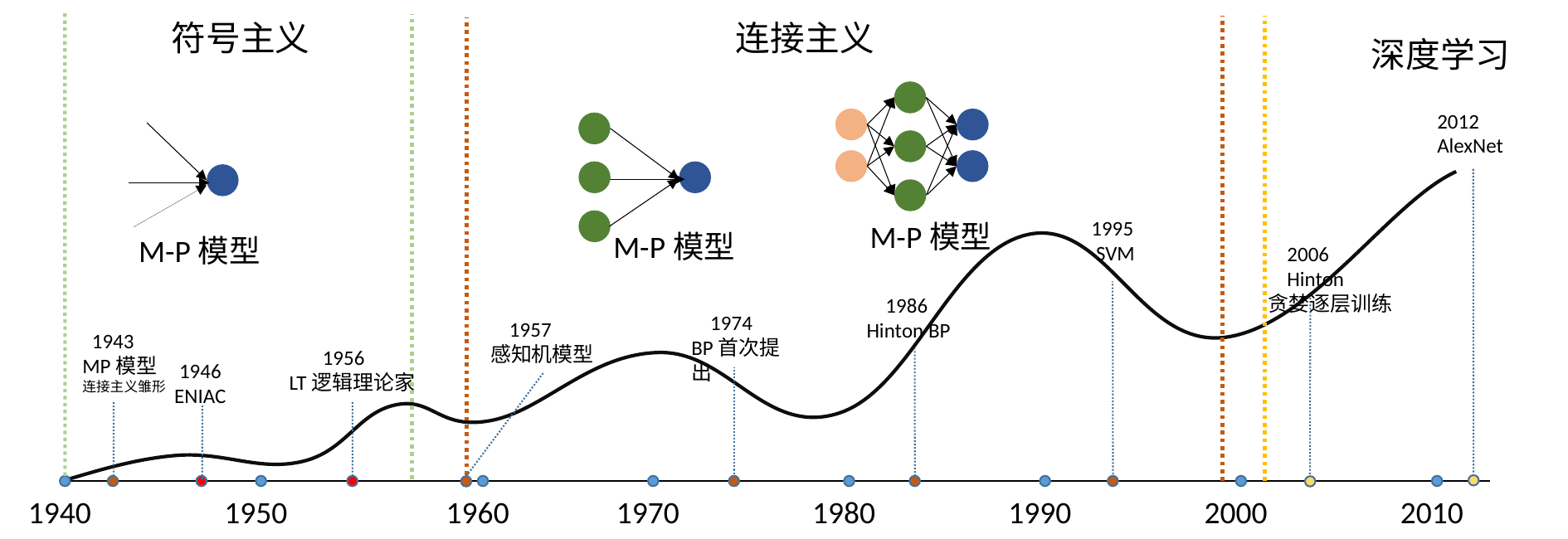

符号主义
连接主义
深度学习

    2012
    AlexNet

M-P模型

    1995
     SVM
M-P模型
M-P模型
    2006
    Hinton
贪婪逐层训练
    1986
Hinton BP
    1974
BP首次提出
    1957
感知机模型
  1943
MP模型
连接主义雏形
       1956
LT逻辑理论家
 1946
ENIAC

1940

1950

1960

1970

1980

1990

2000

2010